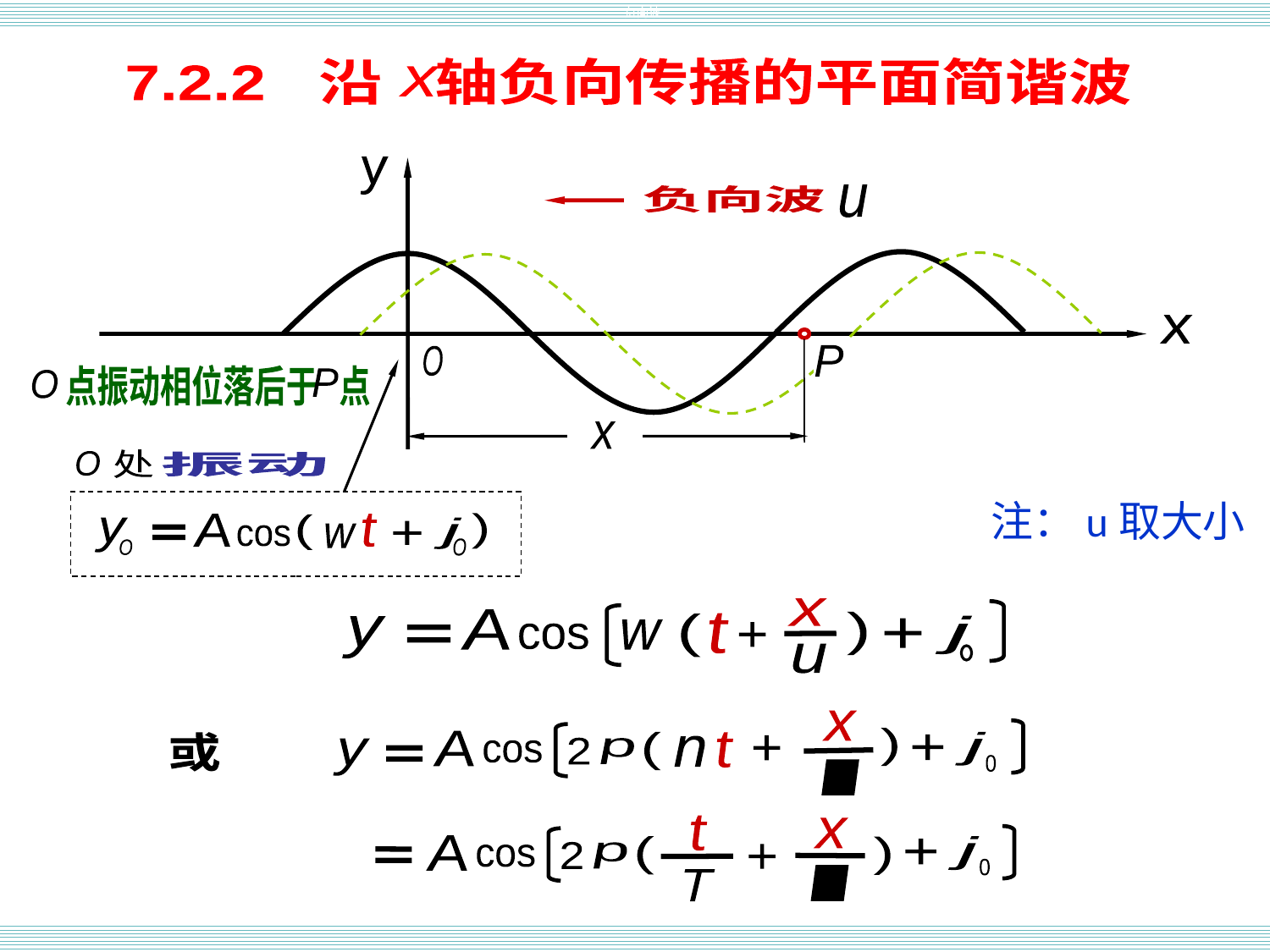

负向波
7.2.2   沿   轴负向传播的平面简谐波
x
y

u
负向波

x

P
O
点振动相位落后于   点
P
O

x

处
O
振动

)
A
t
(
y
ϕ
+
ω
cos

O
O
注：u取大小
x

A
)
t
(
ϕ
y
+
ω
+
cos

u

x

)
A
)
ϕ
+
t
+
ν
2
π
y
cos

0
λ
t
x

A
)
ϕ
+
)
2
π
+
cos

0
λ
T
或